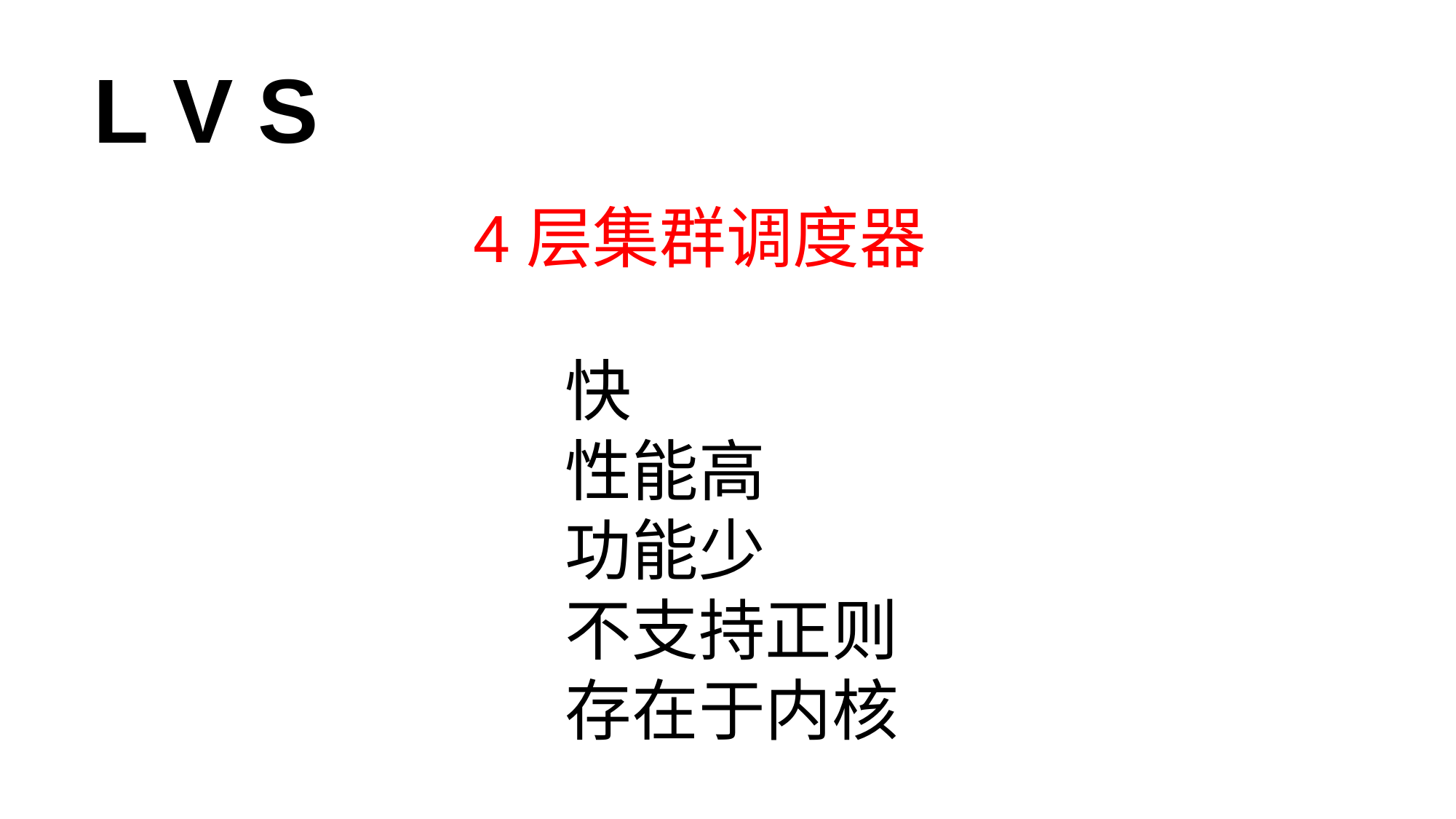

# L V S
 4层集群调度器

	快
	性能高
	功能少
	不支持正则
	存在于内核